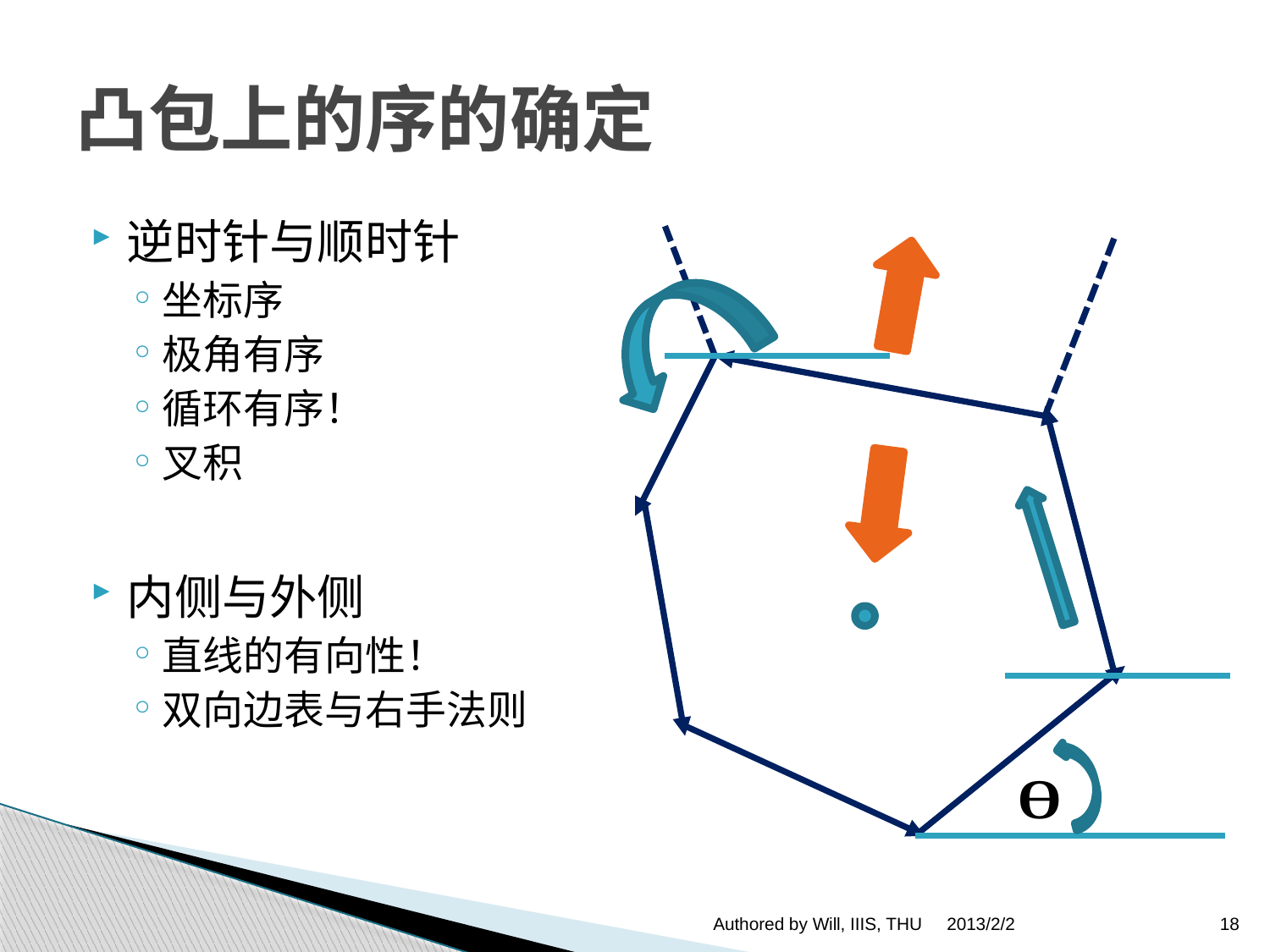

# 凸包上的序的确定
逆时针与顺时针
坐标序
极角有序
循环有序！
叉积

内侧与外侧
直线的有向性！
双向边表与右手法则

ϴ

Authored by Will, IIIS, THU
2013/2/2
18